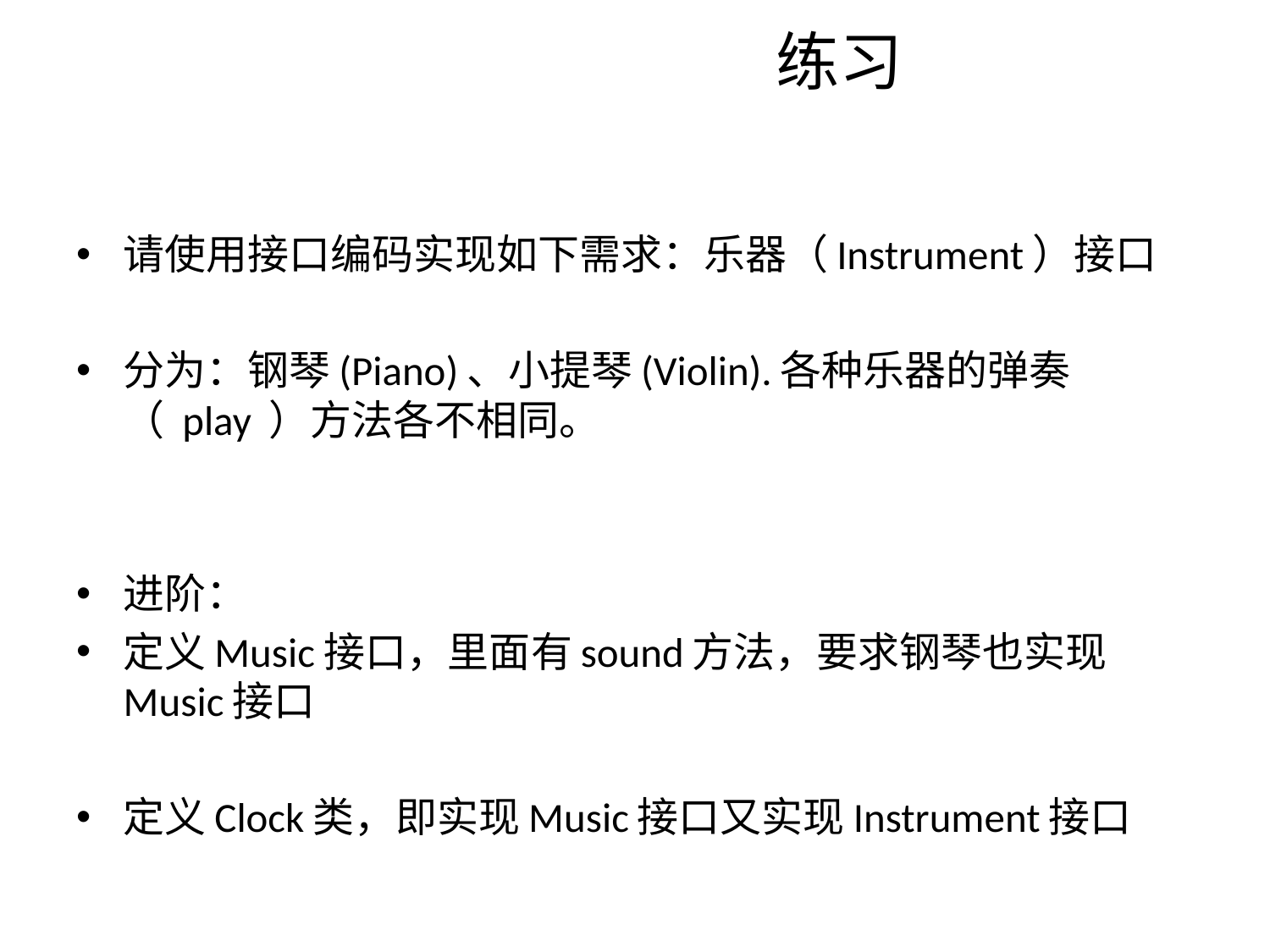

# 练习
请使用接口编码实现如下需求：乐器（Instrument）接口

分为：钢琴(Piano)、小提琴(Violin).各种乐器的弹奏（ play ）方法各不相同。

进阶：
定义Music接口，里面有sound方法，要求钢琴也实现Music接口

定义Clock类，即实现Music接口又实现Instrument接口